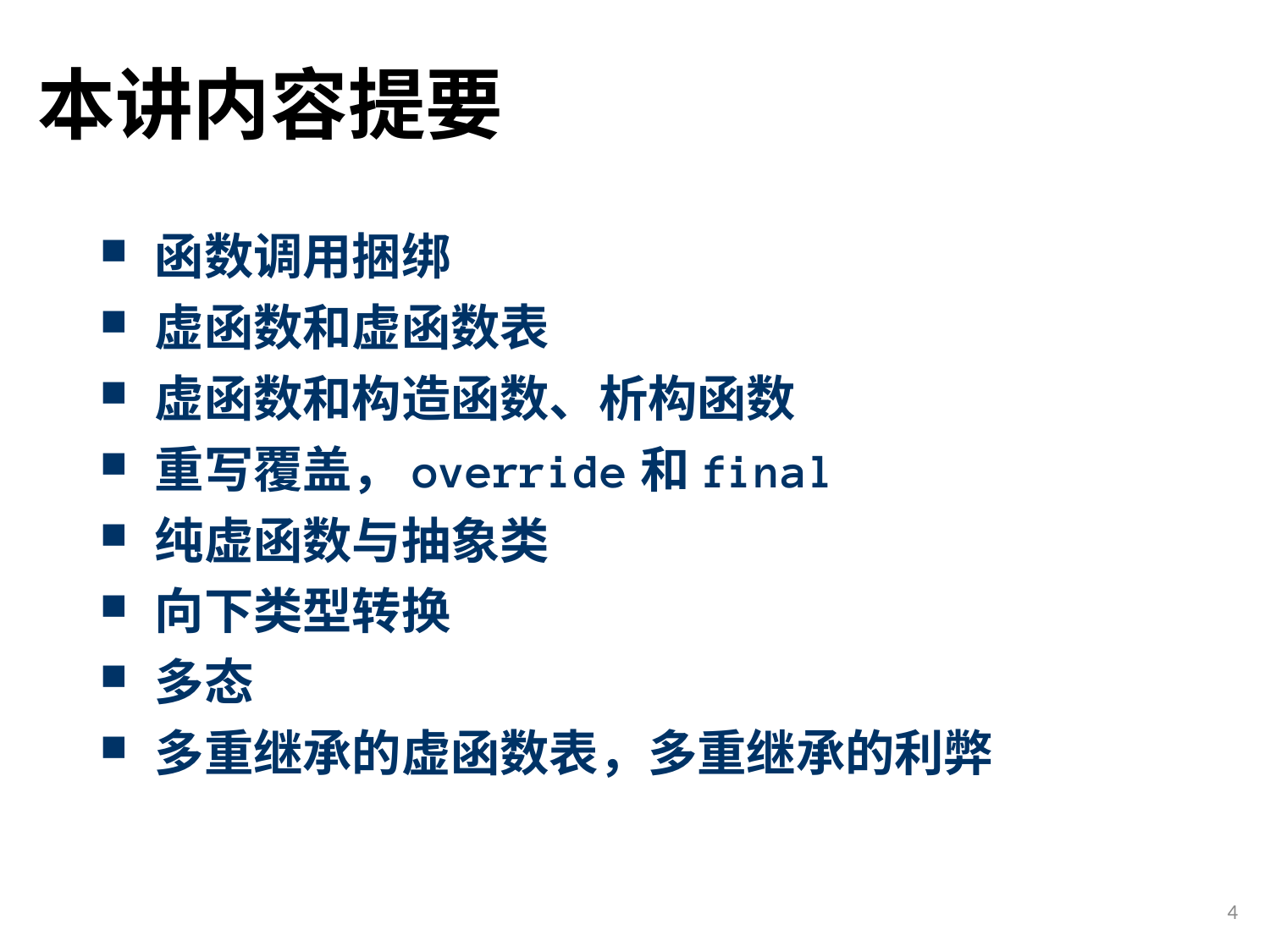

# 本讲内容提要
 函数调用捆绑
 虚函数和虚函数表
 虚函数和构造函数、析构函数
 重写覆盖，override和final
 纯虚函数与抽象类
 向下类型转换
 多态
 多重继承的虚函数表，多重继承的利弊
4